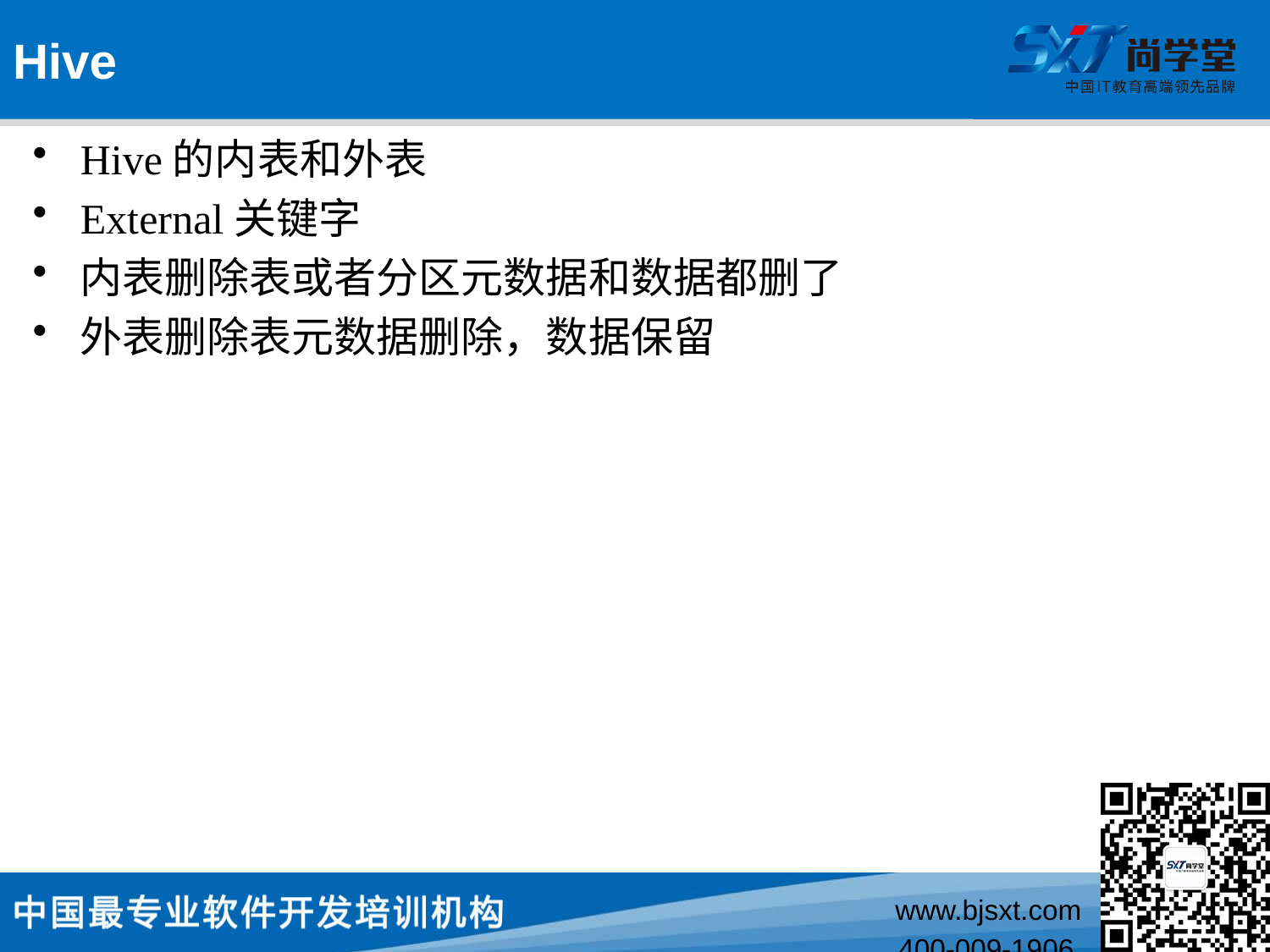

# Hive
Hive的内表和外表
External关键字
内表删除表或者分区元数据和数据都删了
外表删除表元数据删除，数据保留